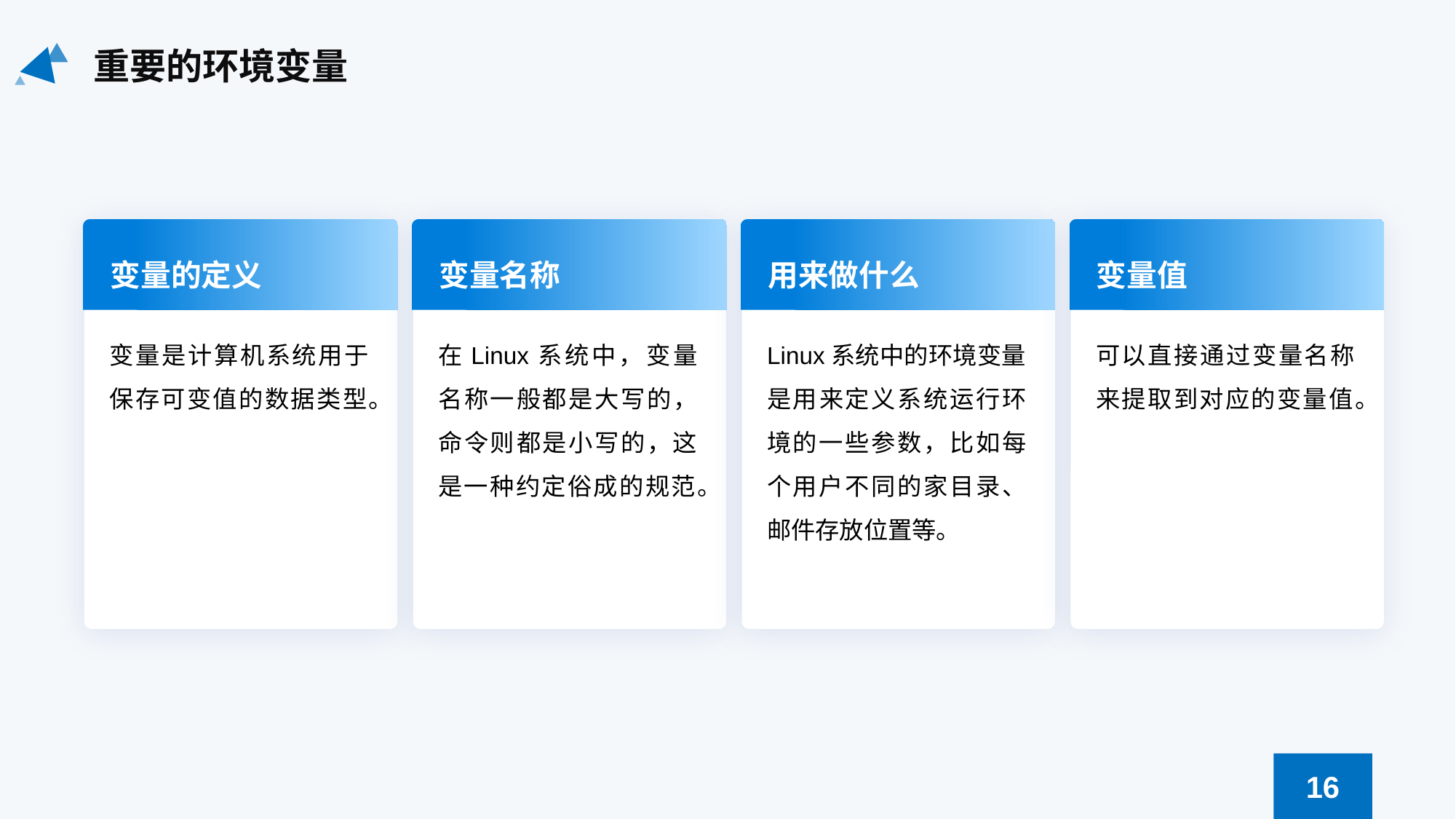

重要的环境变量

变量的定义
变量名称
用来做什么
变量值
变量是计算机系统用于保存可变值的数据类型。
在Linux系统中，变量名称一般都是大写的，命令则都是小写的，这是一种约定俗成的规范。
Linux系统中的环境变量是用来定义系统运行环境的一些参数，比如每个用户不同的家目录、邮件存放位置等。
可以直接通过变量名称来提取到对应的变量值。

16